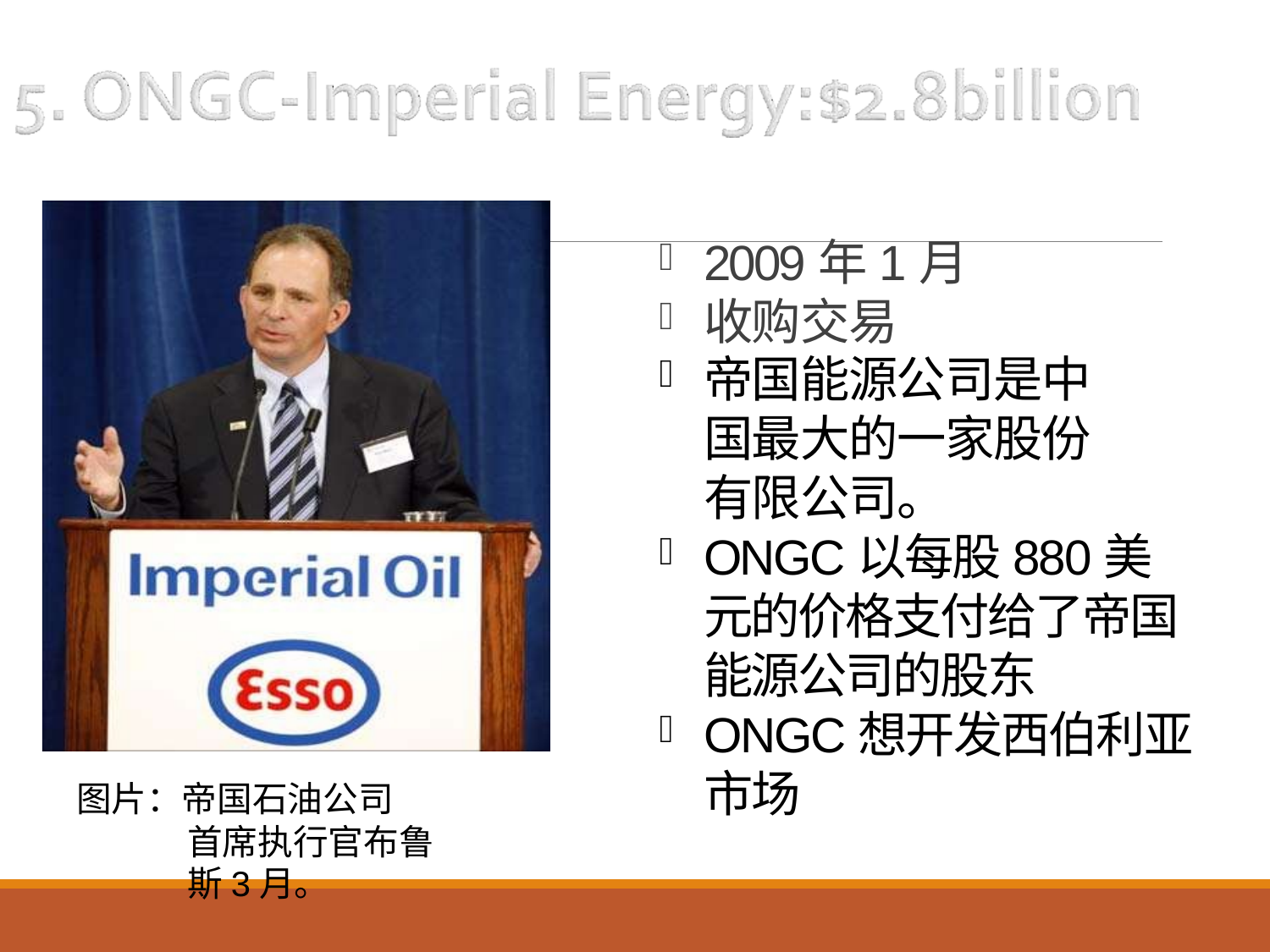

# 2009年1月
收购交易
帝国能源公司是中国最大的一家股份有限公司。
ONGC以每股880美元的价格支付给了帝国能源公司的股东
ONGC想开发西伯利亚市场
图片：帝国石油公司
首席执行官布鲁斯3月。